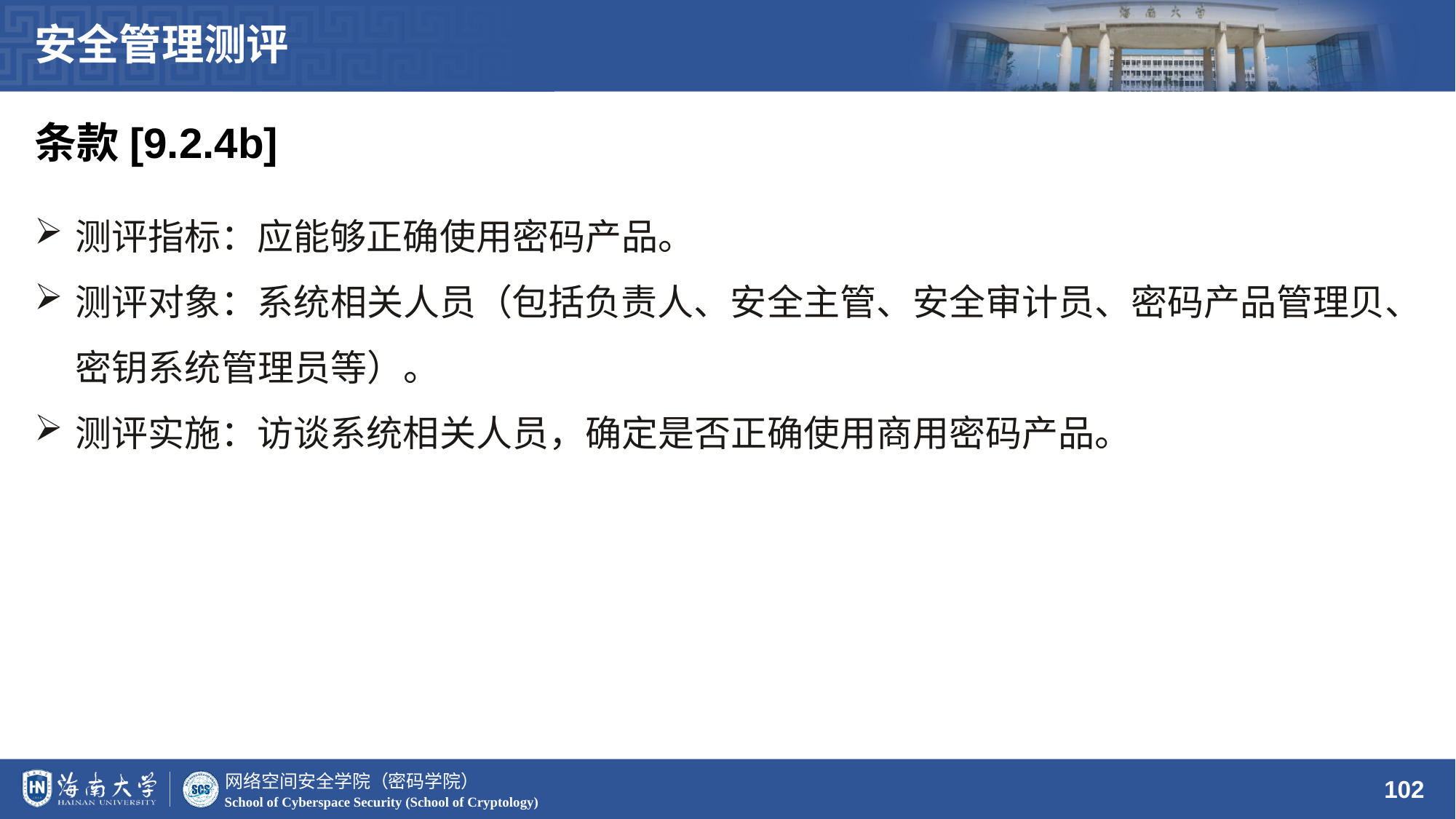

安全管理测评
条款[9.2.4b]
测评指标：应能够正确使用密码产品。
测评对象：系统相关人员（包括负责人、安全主管、安全审计员、密码产品管理贝、密钥系统管理员等）。
测评实施：访谈系统相关人员，确定是否正确使用商用密码产品。
102